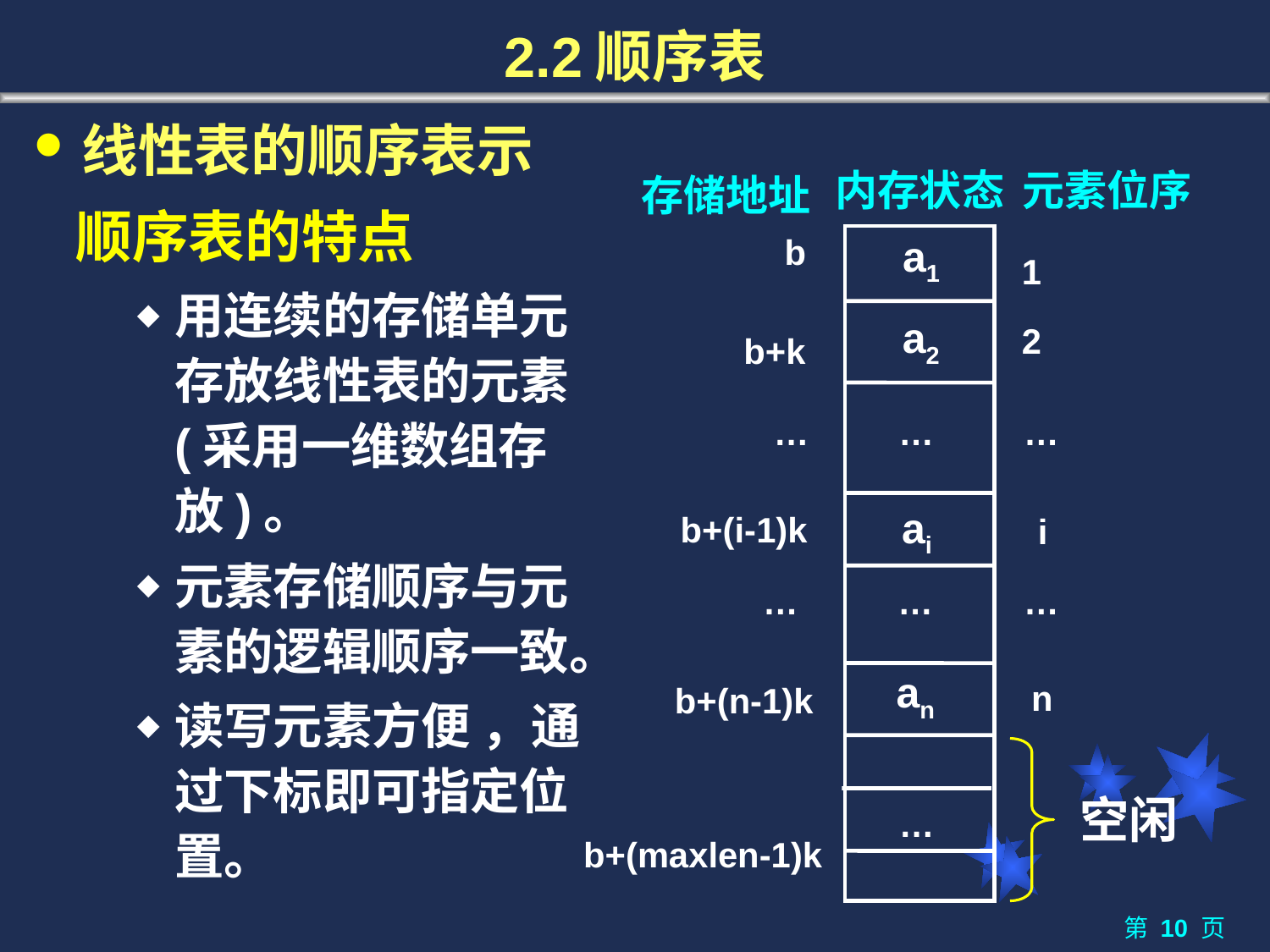

# 2.2顺序表
线性表的顺序表示
内存状态
元素位序
存储地址
顺序表的特点
用连续的存储单元存放线性表的元素(采用一维数组存放)。
元素存储顺序与元素的逻辑顺序一致。
读写元素方便 ，通过下标即可指定位置。
a1
b

1

a2
2
b+k

…
…
…

ai
b+(i-1)k
i

…
…
…
an

n
b+(n-1)k

空闲

…
b+(maxlen-1)k

第 10 页